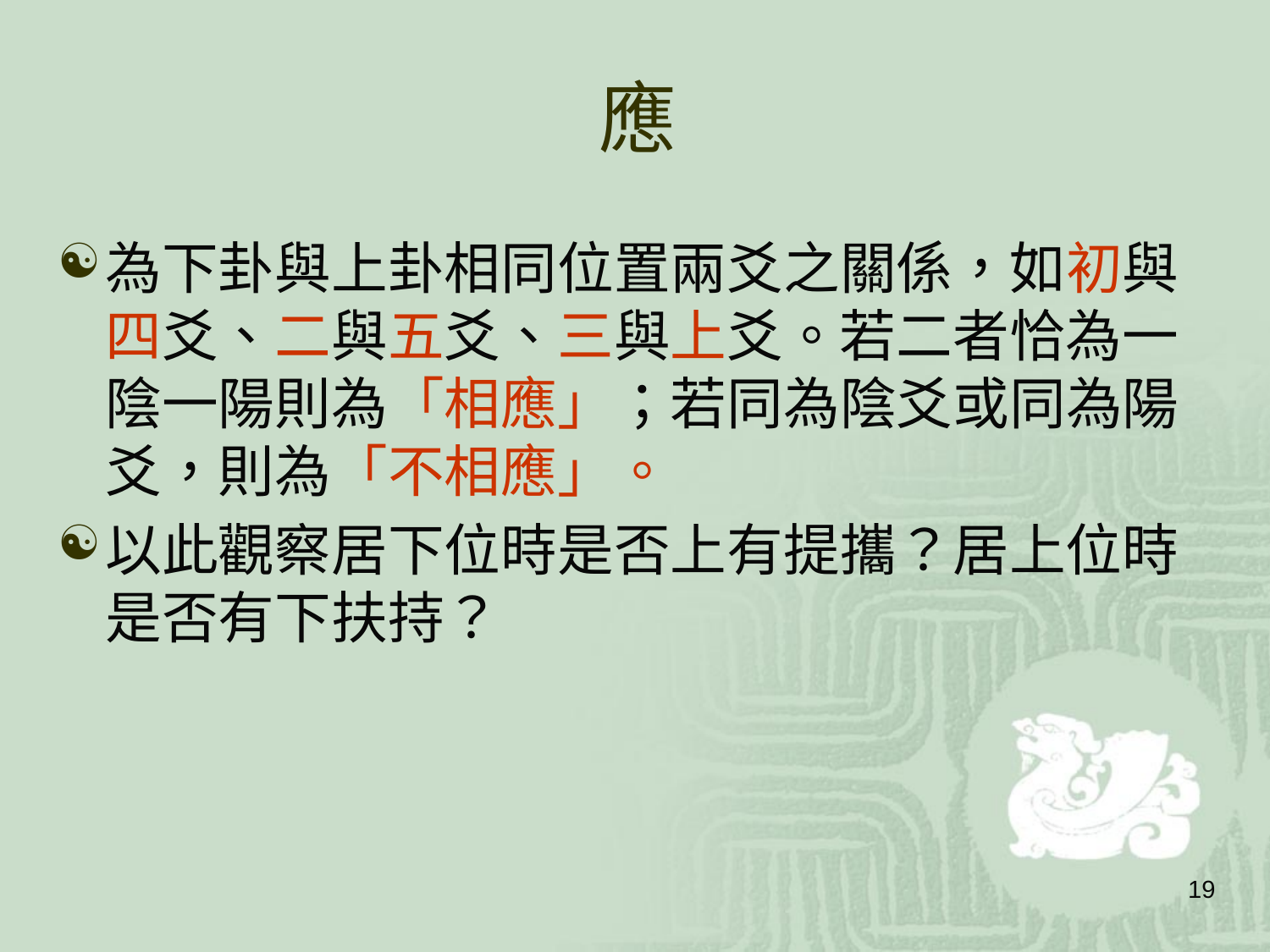

# 應
為下卦與上卦相同位置兩爻之關係，如初與四爻、二與五爻、三與上爻。若二者恰為一陰一陽則為「相應」；若同為陰爻或同為陽爻，則為「不相應」。
以此觀察居下位時是否上有提攜？居上位時是否有下扶持？
19